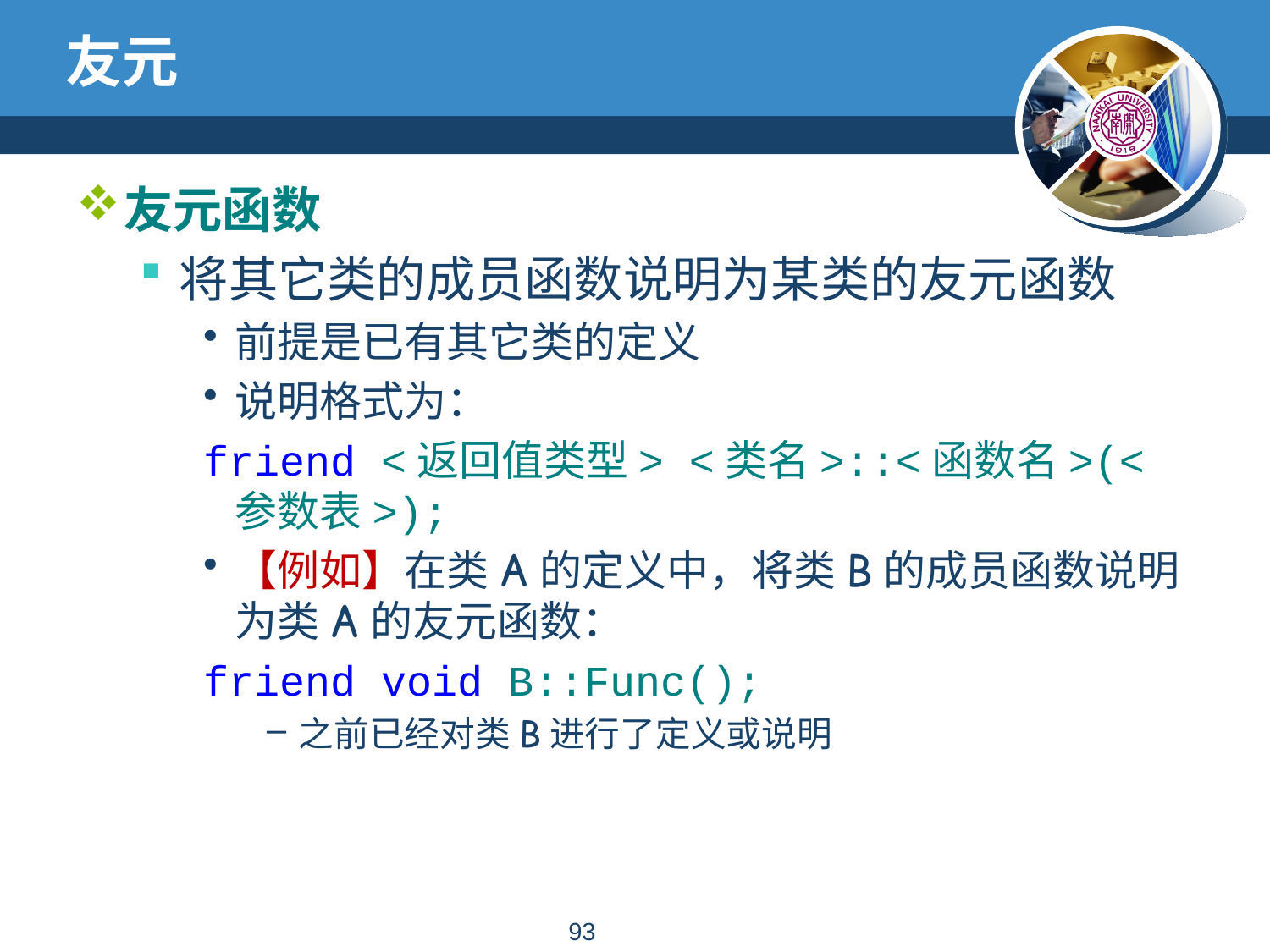

# 友元
友元函数
将其它类的成员函数说明为某类的友元函数
前提是已有其它类的定义
说明格式为：
friend <返回值类型> <类名>::<函数名>(<参数表>);
【例如】在类A的定义中，将类B的成员函数说明为类A的友元函数：
friend void B::Func();
之前已经对类B进行了定义或说明

93